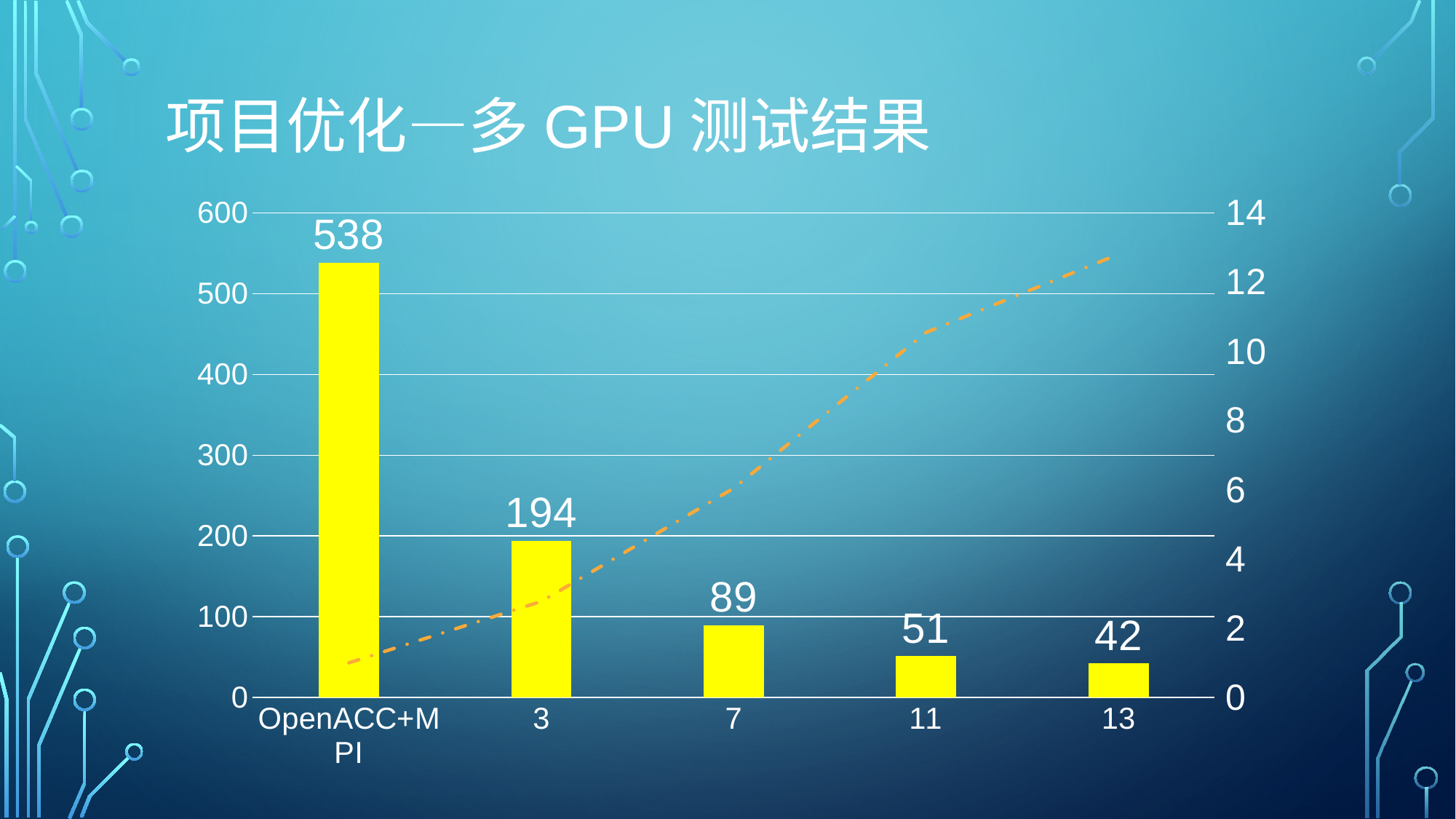

项目优化—多GPU测试结果

### Chart

| Category | 运行时间 | 加速比 |
|---|---|---|
| OpenACC+MPI | 538.0 | 1.0 |
| 3 | 194.0 | 2.7731958762886597 |
| 7 | 89.0 | 6.044943820224719 |
| 11 | 51.0 | 10.549019607843137 |
| 13 | 42.0 | 12.80952380952381 |